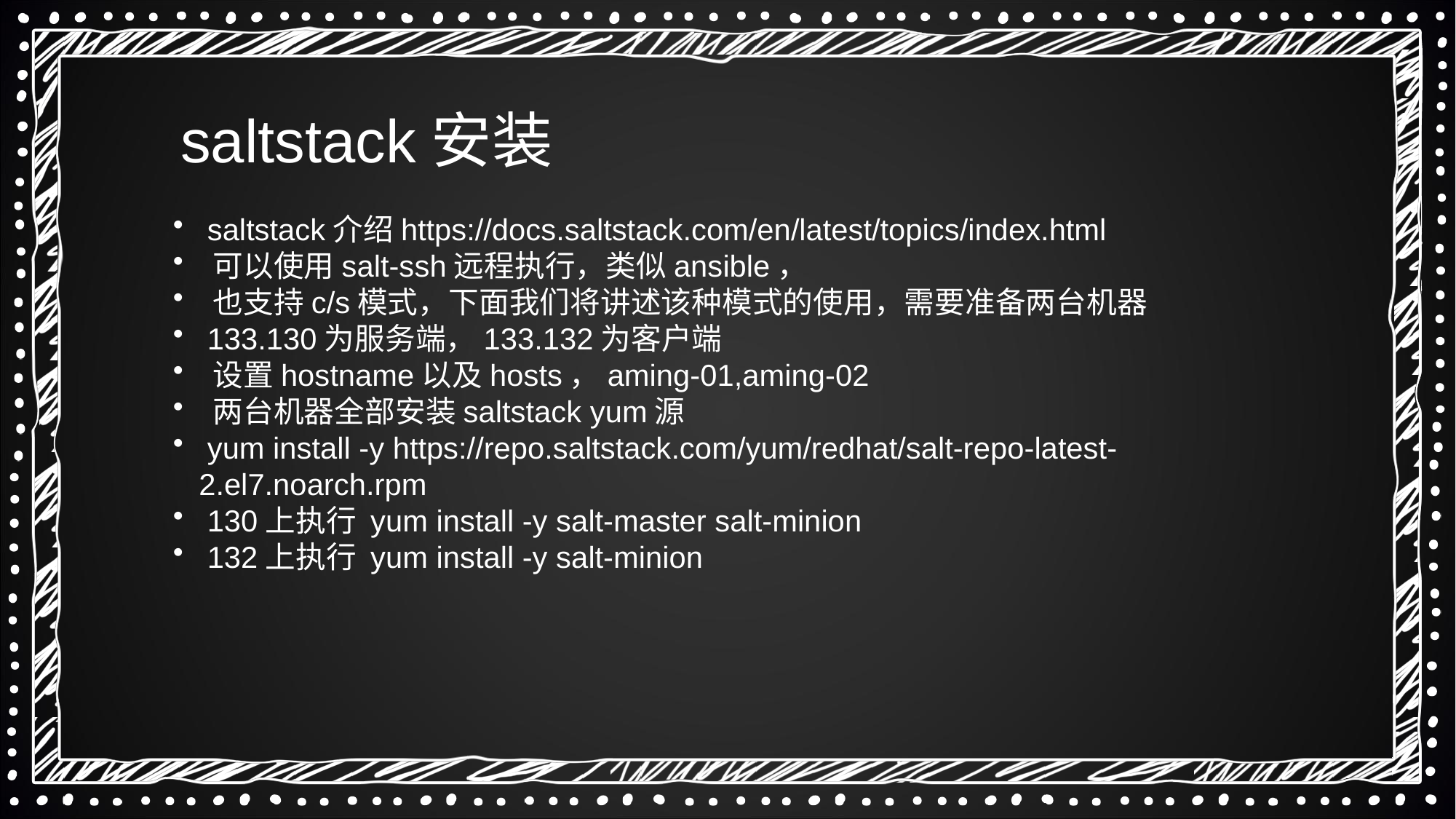

saltstack安装
 saltstack介绍https://docs.saltstack.com/en/latest/topics/index.html
 可以使用salt-ssh远程执行，类似ansible，
 也支持c/s模式，下面我们将讲述该种模式的使用，需要准备两台机器
 133.130为服务端，133.132为客户端
 设置hostname以及hosts，aming-01,aming-02
 两台机器全部安装saltstack yum源
 yum install -y https://repo.saltstack.com/yum/redhat/salt-repo-latest-2.el7.noarch.rpm
 130上执行 yum install -y salt-master salt-minion
 132上执行 yum install -y salt-minion